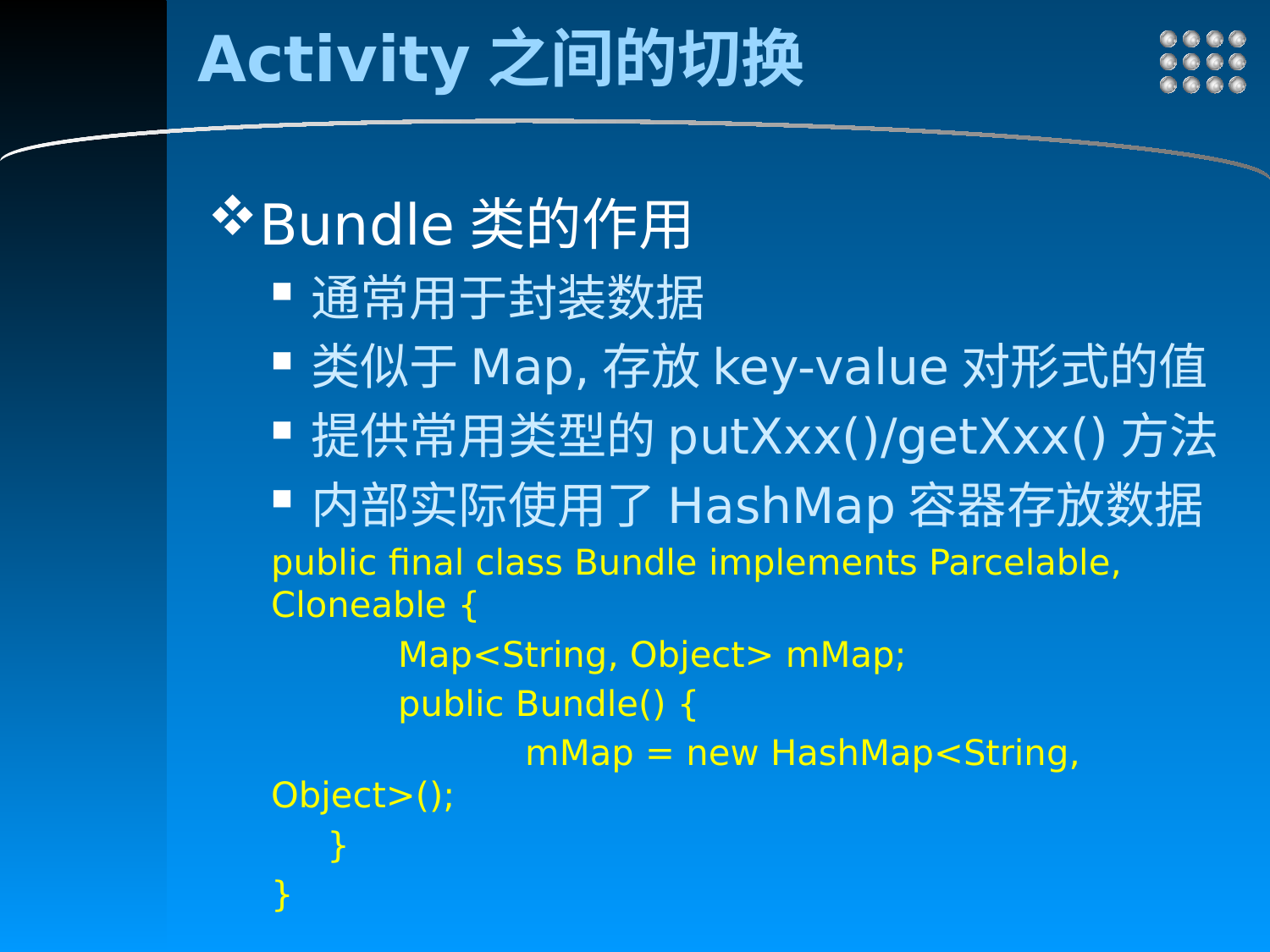

# Activity之间的切换
Bundle类的作用
通常用于封装数据
类似于Map,存放key-value对形式的值
提供常用类型的putXxx()/getXxx()方法
内部实际使用了HashMap容器存放数据
public final class Bundle implements Parcelable, Cloneable {
 	Map<String, Object> mMap;
 	public Bundle() {
     		mMap = new HashMap<String, Object>();
     }
}